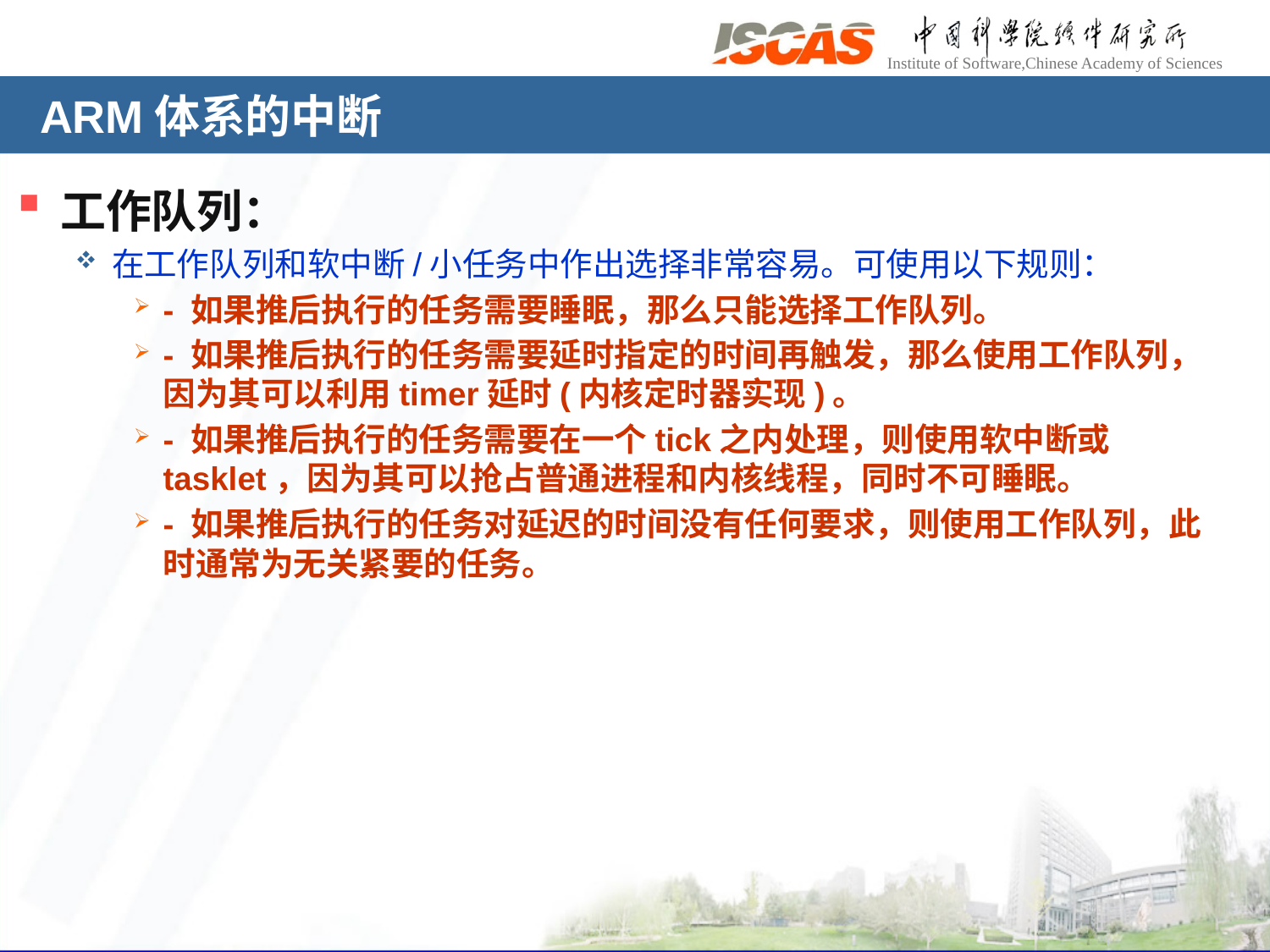

# ARM体系的中断
工作队列：
在工作队列和软中断/小任务中作出选择非常容易。可使用以下规则：
- 如果推后执行的任务需要睡眠，那么只能选择工作队列。
- 如果推后执行的任务需要延时指定的时间再触发，那么使用工作队列，因为其可以利用timer延时(内核定时器实现)。
- 如果推后执行的任务需要在一个tick之内处理，则使用软中断或tasklet，因为其可以抢占普通进程和内核线程，同时不可睡眠。
- 如果推后执行的任务对延迟的时间没有任何要求，则使用工作队列，此时通常为无关紧要的任务。